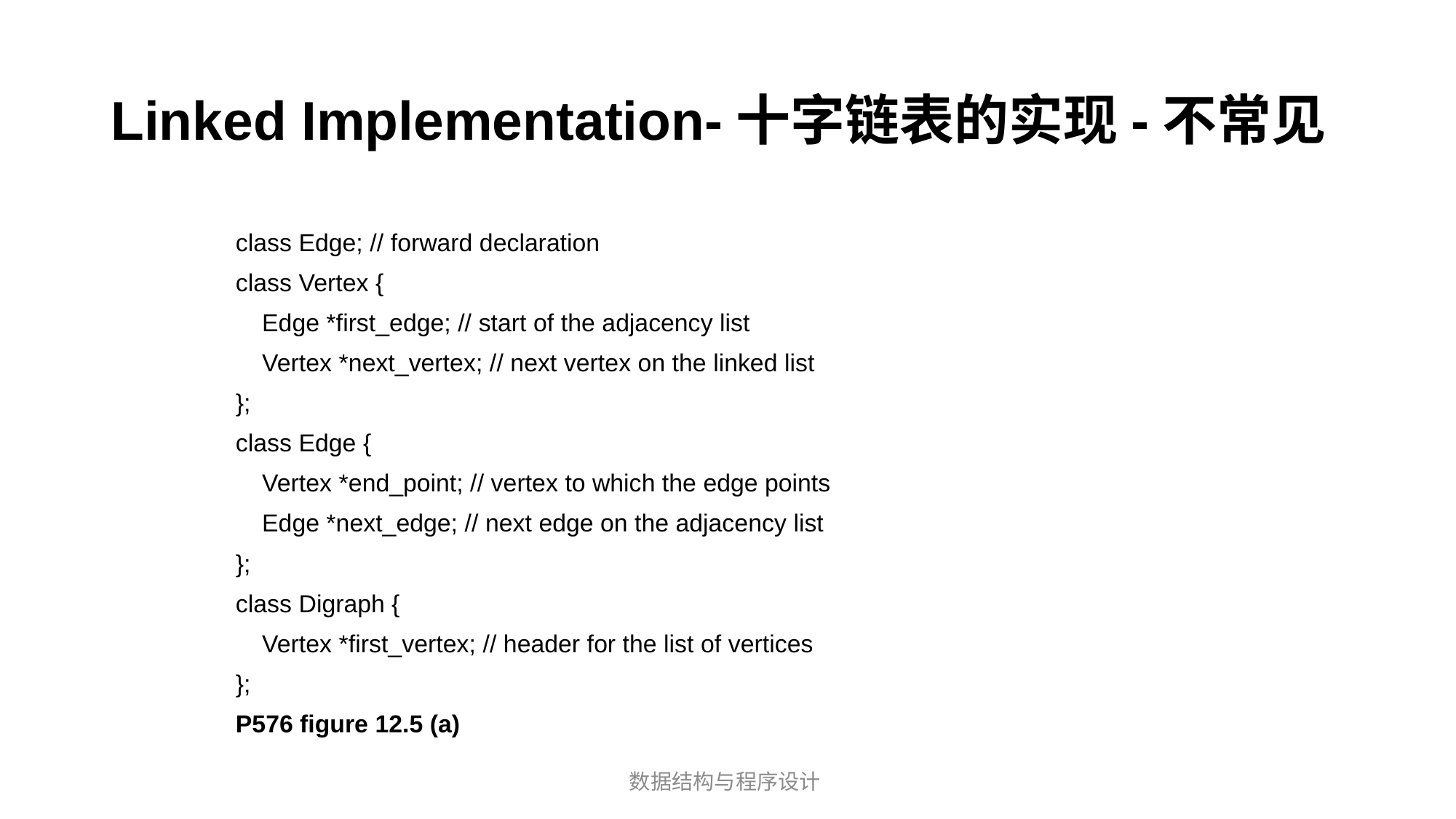

# Linked Implementation-十字链表的实现-不常见
class Edge; // forward declaration
class Vertex {
	Edge *first_edge; // start of the adjacency list
	Vertex *next_vertex; // next vertex on the linked list
};
class Edge {
	Vertex *end_point; // vertex to which the edge points
	Edge *next_edge; // next edge on the adjacency list
};
class Digraph {
	Vertex *first_vertex; // header for the list of vertices
};
P576 figure 12.5 (a)

数据结构与程序设计
28